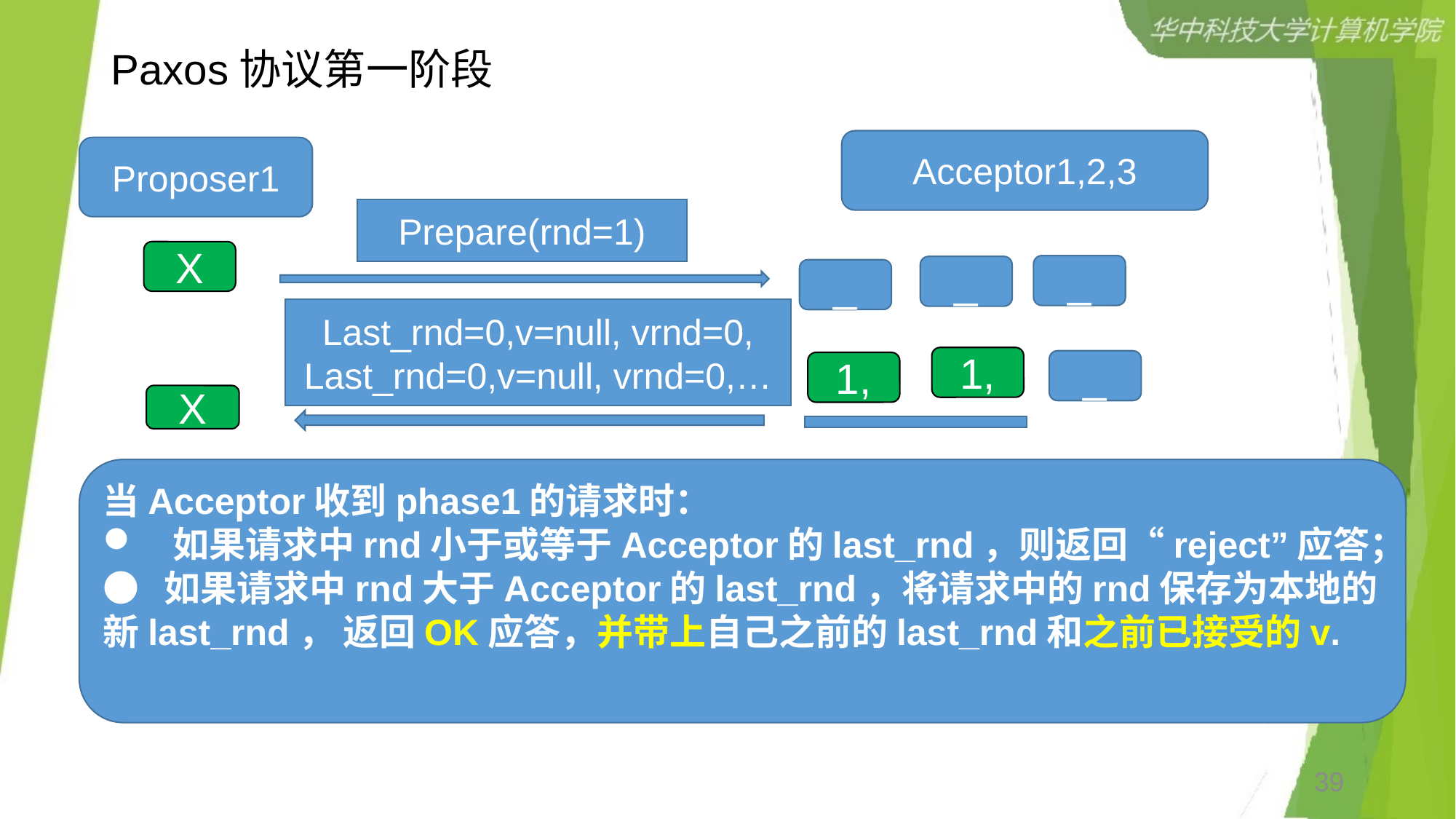

# Paxos协议第一阶段
Acceptor1,2,3
Proposer1
Prepare(rnd=1)
X
_
_
_

Last_rnd=0,v=null, vrnd=0,
Last_rnd=0,v=null, vrnd=0,…
1,
_
1,
X

当Acceptor收到phase1的请求时：
   如果请求中rnd小于或等于Acceptor的last_rnd，则返回“reject”应答；
●  如果请求中rnd大于Acceptor的last_rnd，将请求中的rnd保存为本地的新last_rnd， 返回OK应答，并带上自己之前的last_rnd和之前已接受的v.

39